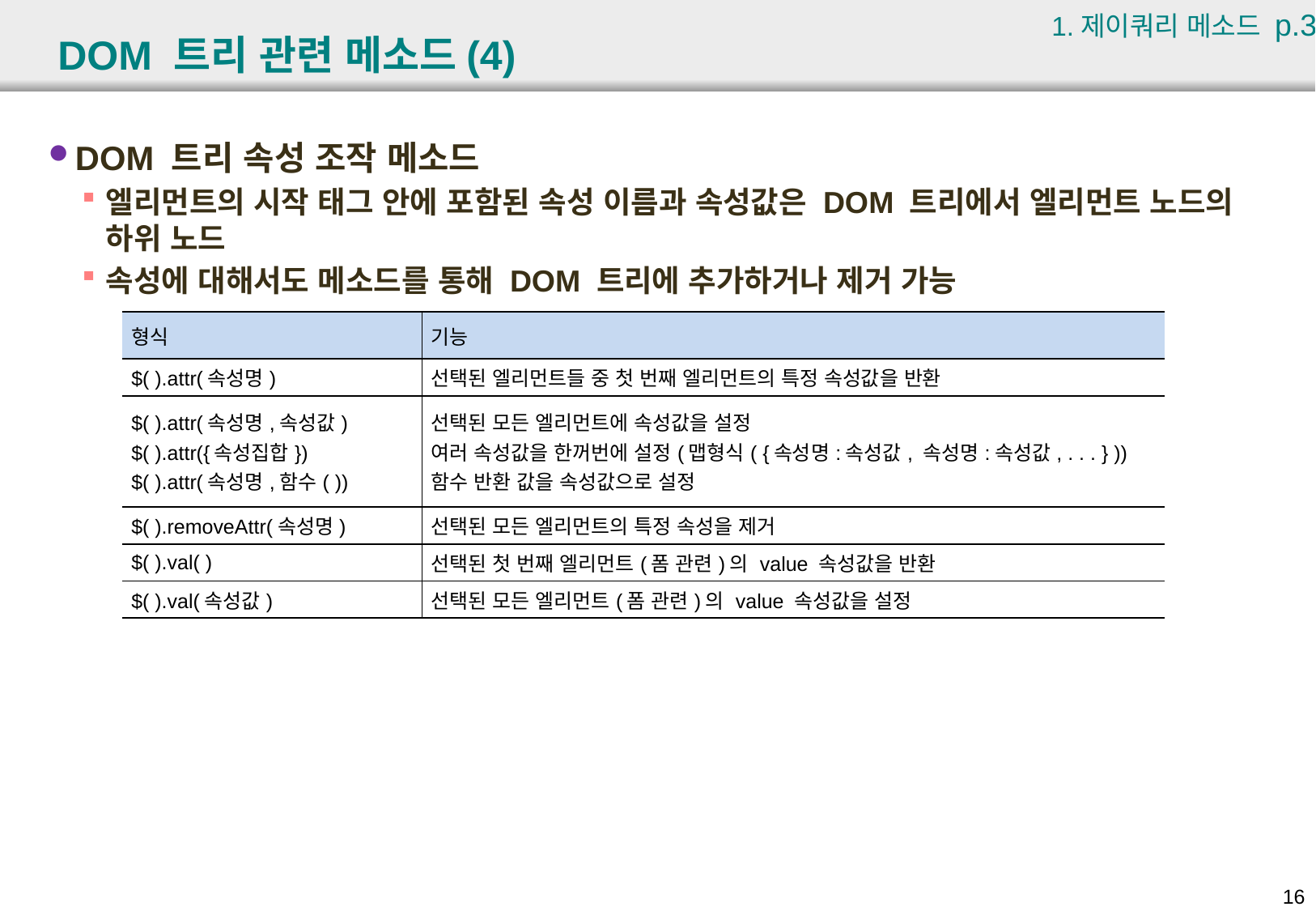

1.제이쿼리 메소드 p.375
# DOM 트리 관련 메소드(4)
DOM 트리 속성 조작 메소드
엘리먼트의 시작 태그 안에 포함된 속성 이름과 속성값은 DOM 트리에서 엘리먼트 노드의 하위 노드
속성에 대해서도 메소드를 통해 DOM 트리에 추가하거나 제거 가능

| 형식 | 기능 |
| --- | --- |
| $( ).attr(속성명) | 선택된 엘리먼트들 중 첫 번째 엘리먼트의 특정 속성값을 반환 |
| $( ).attr(속성명,속성값) $( ).attr({속성집합}) $( ).attr(속성명,함수( )) | 선택된 모든 엘리먼트에 속성값을 설정 여러 속성값을 한꺼번에 설정(맵형식( {속성명:속성값, 속성명:속성값, . . . } )) 함수 반환 값을 속성값으로 설정 |
| $( ).removeAttr(속성명) | 선택된 모든 엘리먼트의 특정 속성을 제거 |
| $( ).val( ) | 선택된 첫 번째 엘리먼트(폼 관련)의 value 속성값을 반환 |
| $( ).val(속성값) | 선택된 모든 엘리먼트(폼 관련)의 value 속성값을 설정 |